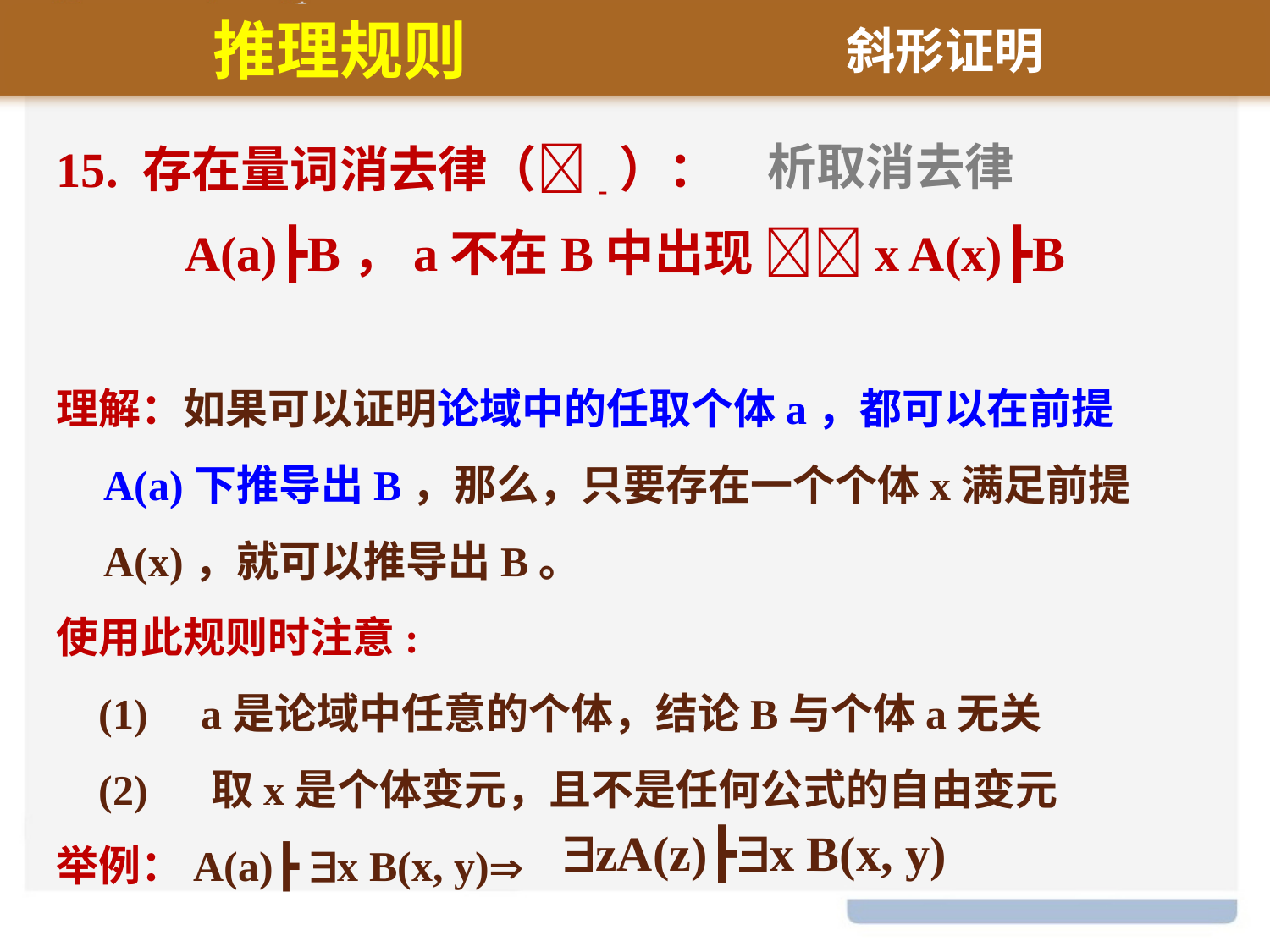

推理规则
斜形证明
15. 存在量词消去律（∃-）：
A(a)┣B，a不在B中出现 ⇒∃x A(x)┣B

理解：如果可以证明论域中的任取个体a，都可以在前提A(a)下推导出B，那么，只要存在一个个体x满足前提A(x)，就可以推导出B。
使用此规则时注意:
    (1)     a是论域中任意的个体，结论B与个体a无关
    (2)     取x是个体变元，且不是任何公式的自由变元
举例：A(a)┣ ∃x B(x, y)⇒

析取消去律
∃zA(z)┣∃x B(x, y)